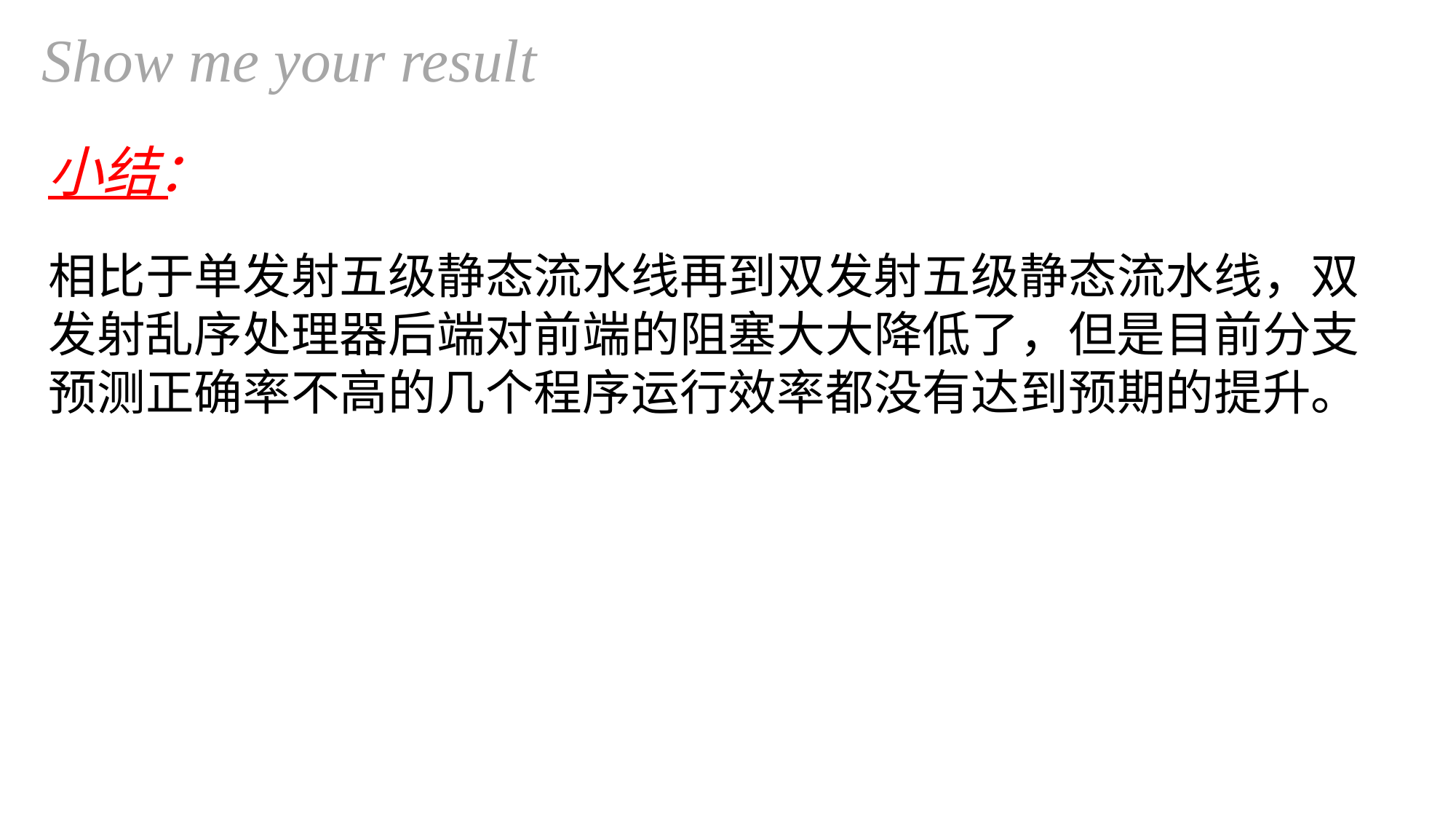

Show me your result
小结：
相比于单发射五级静态流水线再到双发射五级静态流水线，双发射乱序处理器后端对前端的阻塞大大降低了，但是目前分支预测正确率不高的几个程序运行效率都没有达到预期的提升。